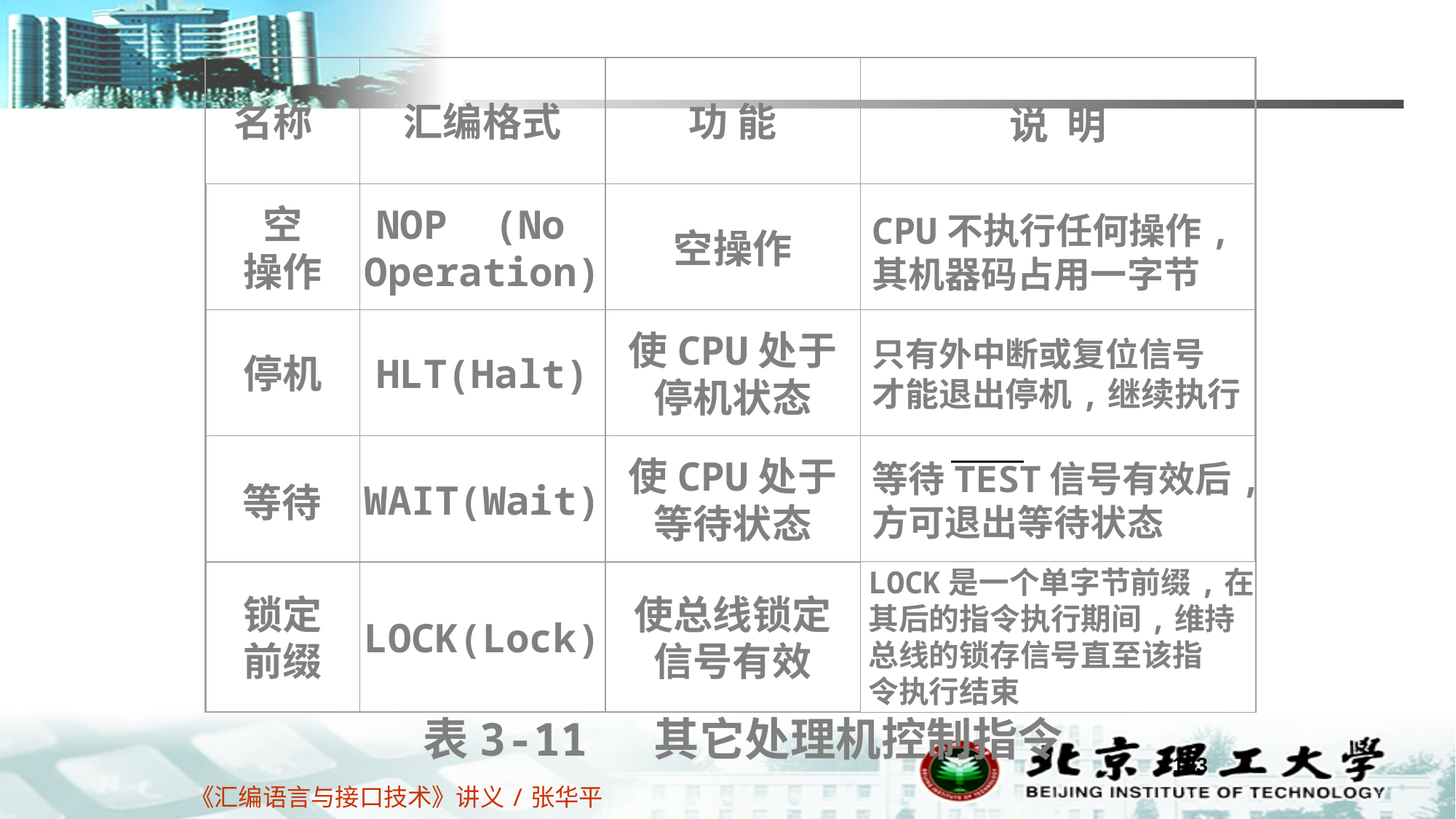

名称

汇编格式

功 能

说  明

空
操作

NOP  (No
Operation)

空操作

CPU不执行任何操作,
其机器码占用一字节

停机

HLT(Halt)

使CPU处于
停机状态

只有外中断或复位信号
才能退出停机,继续执行

WAIT(Wait)

使CPU处于
等待状态

等待TEST信号有效后,
方可退出等待状态

等待

LOCK是一个单字节前缀,在
其后的指令执行期间,维持
总线的锁存信号直至该指
令执行结束

锁定
前缀

LOCK(Lock)

使总线锁定
信号有效
表3-11  其它处理机控制指令
183